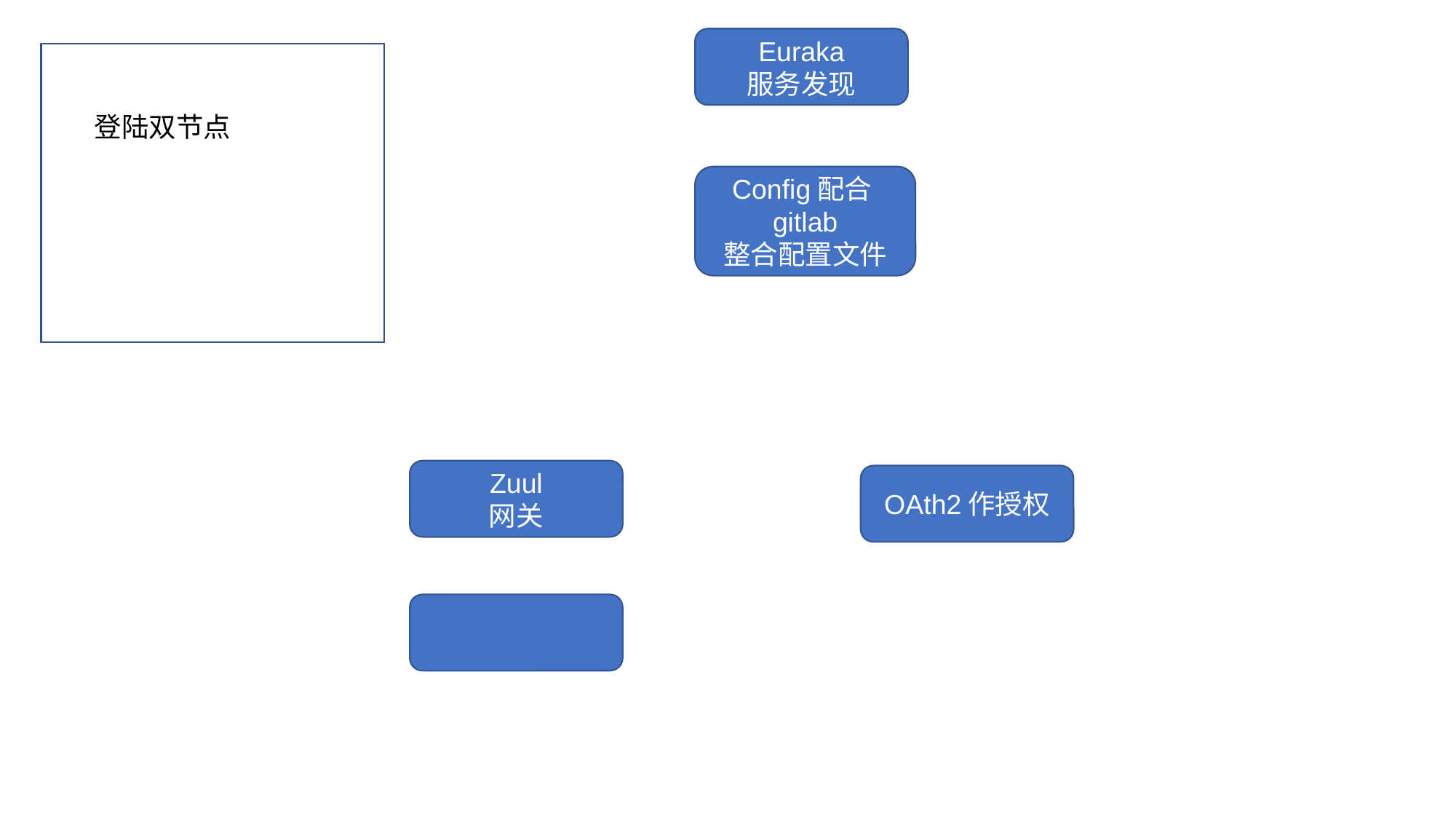

Euraka
服务发现

登陆双节点
Config配合gitlab
整合配置文件
Zuul
网关
OAth2作授权